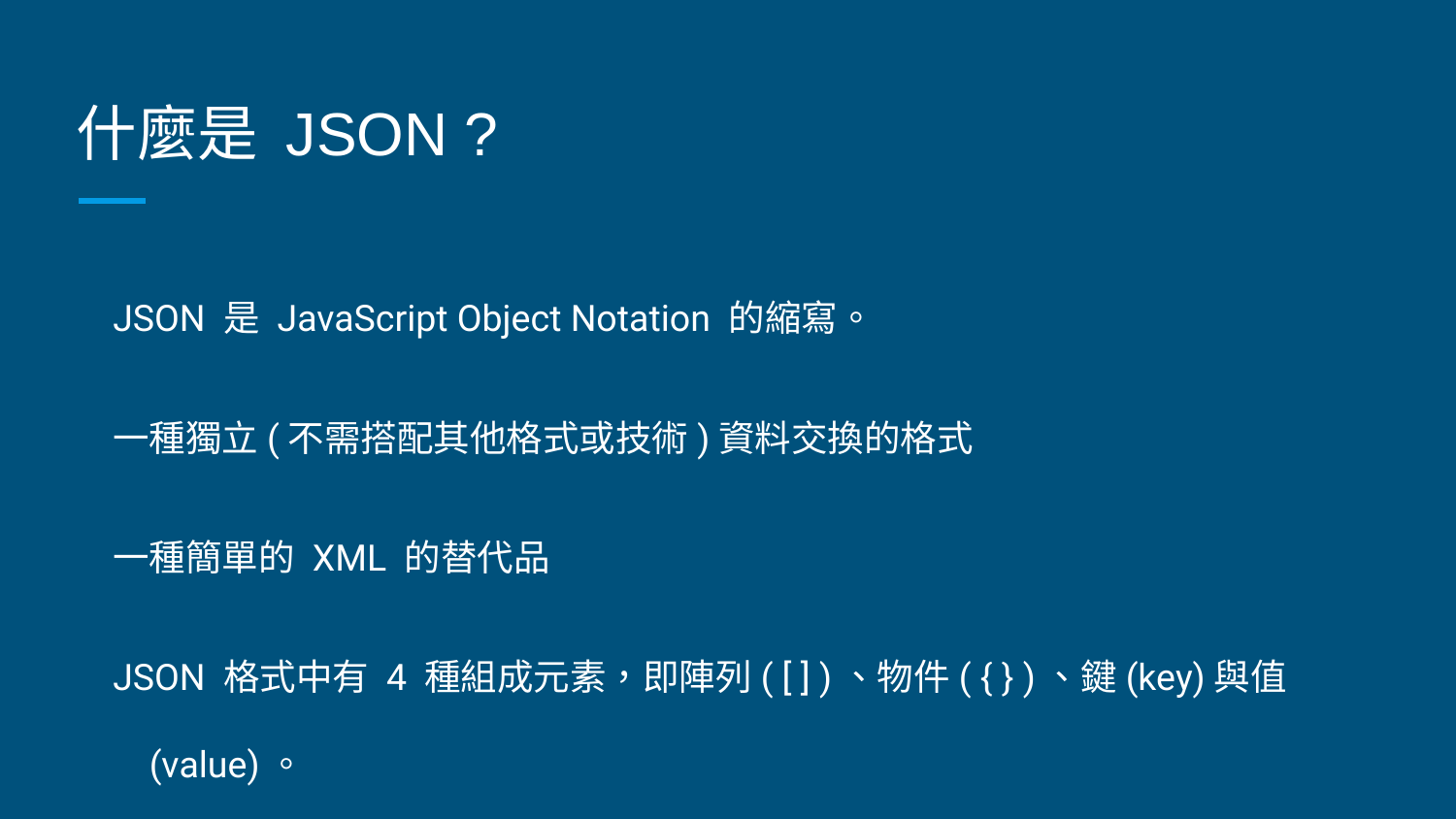

# 什麼是 JSON ?
JSON 是 JavaScript Object Notation 的縮寫。
一種獨立(不需搭配其他格式或技術)資料交換的格式
一種簡單的 XML 的替代品
JSON 格式中有 4 種組成元素，即陣列( [ ] )、物件( { } )、鍵(key)與值(value)。